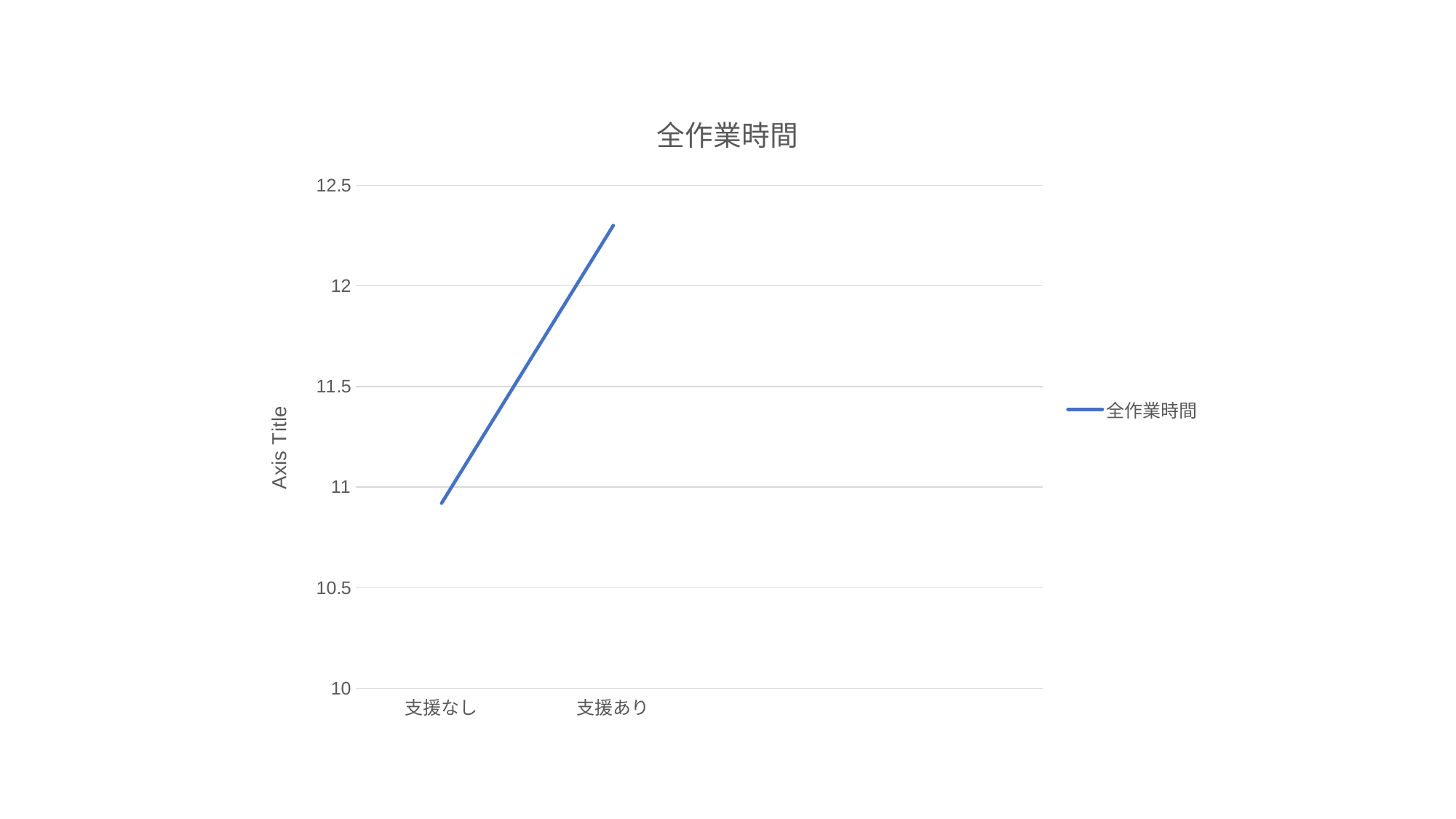

### Chart:

| Category | 全作業時間 |
|---|---|
| 支援なし | 10.92 |
| 支援あり | 12.3 |
#